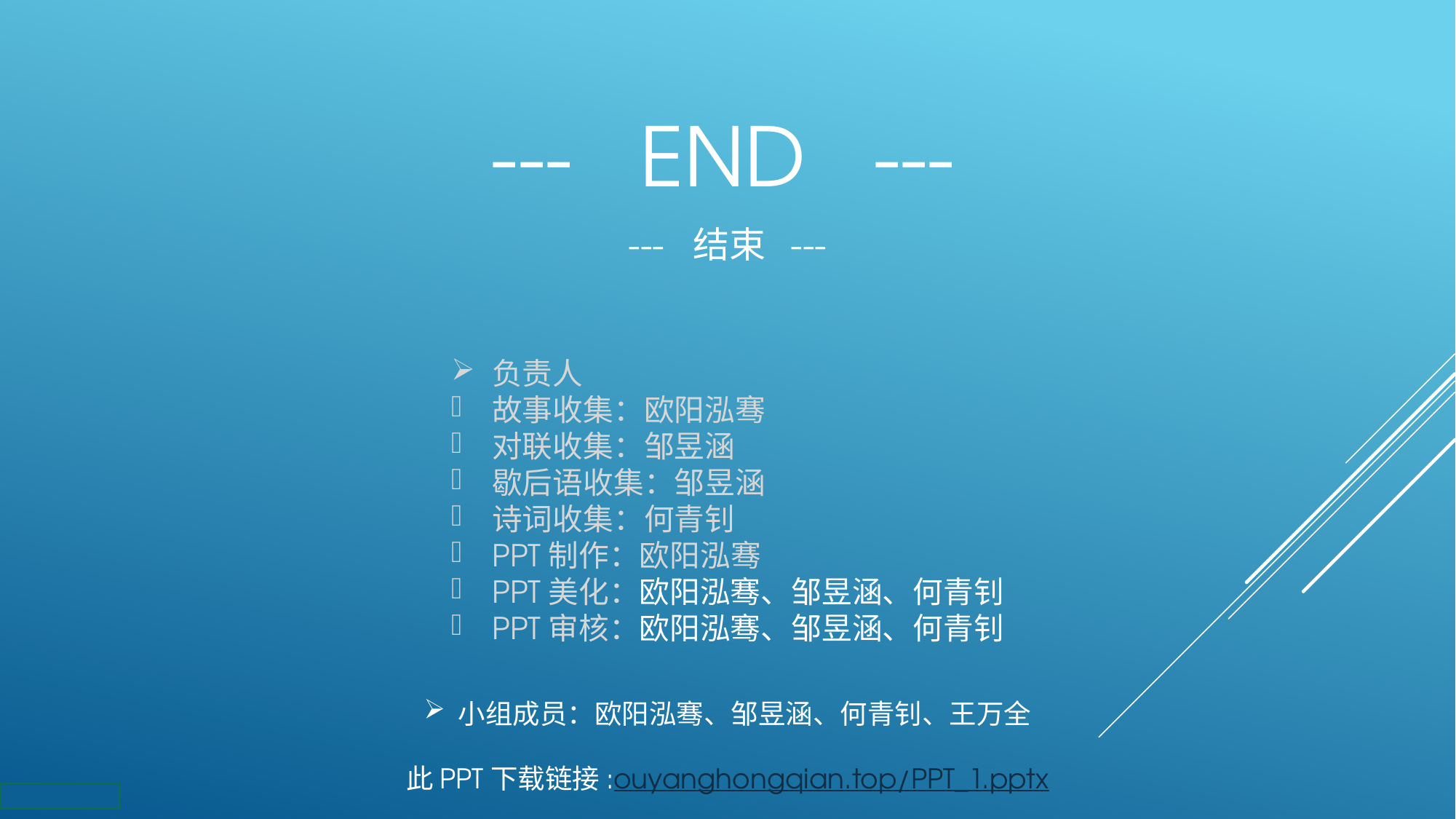

# ---   END   ---
---  结束  ---
负责人
故事收集：欧阳泓骞
对联收集：邹昱涵
歇后语收集：邹昱涵
诗词收集：何青钊
PPT制作：欧阳泓骞
PPT美化：欧阳泓骞、邹昱涵、何青钊
PPT审核：欧阳泓骞、邹昱涵、何青钊

小组成员：欧阳泓骞、邹昱涵、何青钊、王万全
此PPT下载链接:ouyanghongqian.top/PPT_1.pptx
摸鱼成员：王万全